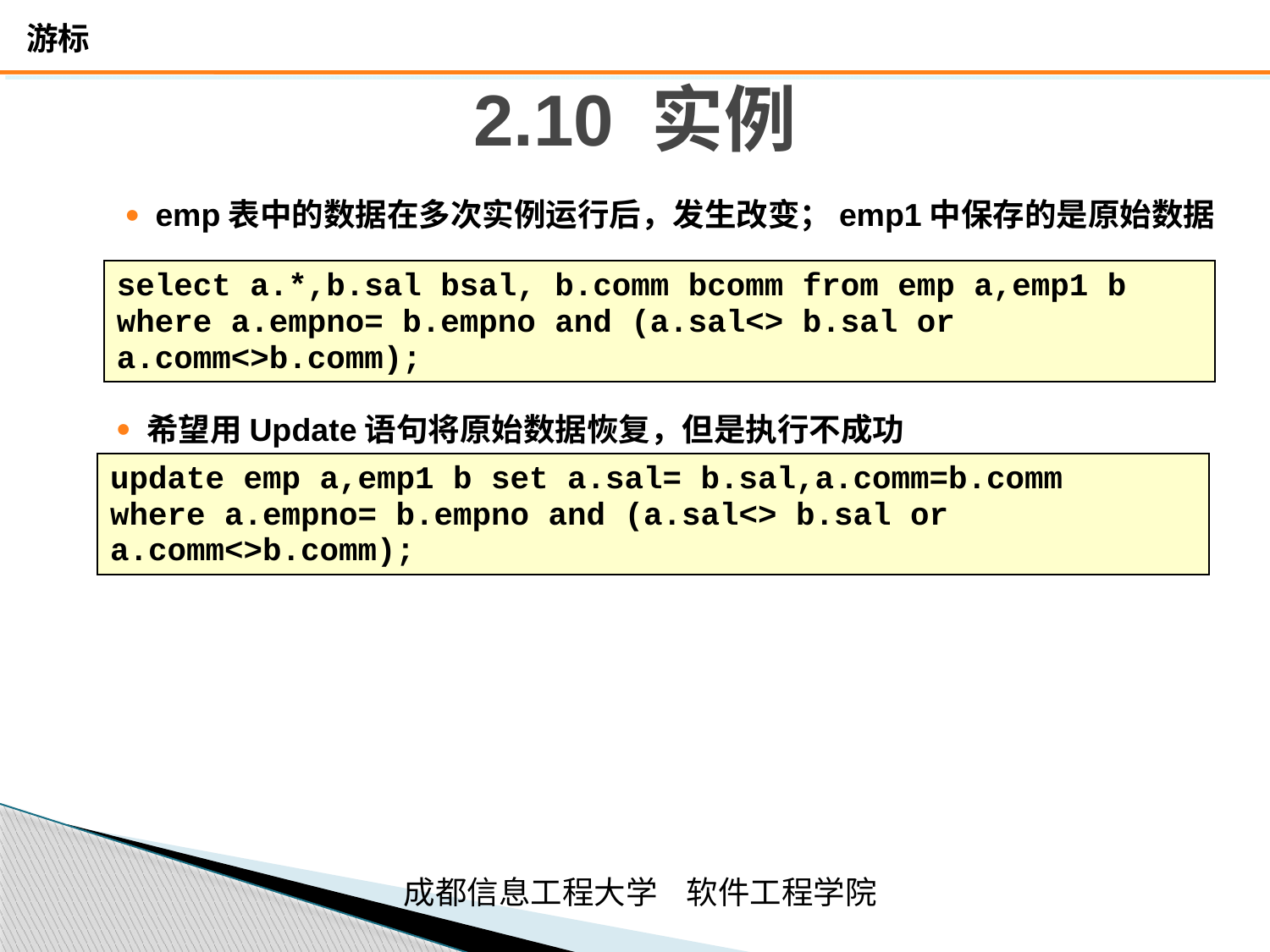

# 2.10 实例
emp表中的数据在多次实例运行后，发生改变；emp1中保存的是原始数据
select a.*,b.sal bsal, b.comm bcomm from emp a,emp1 b
where a.empno= b.empno and (a.sal<> b.sal or a.comm<>b.comm);
希望用Update语句将原始数据恢复，但是执行不成功
update emp a,emp1 b set a.sal= b.sal,a.comm=b.comm
where a.empno= b.empno and (a.sal<> b.sal or a.comm<>b.comm);